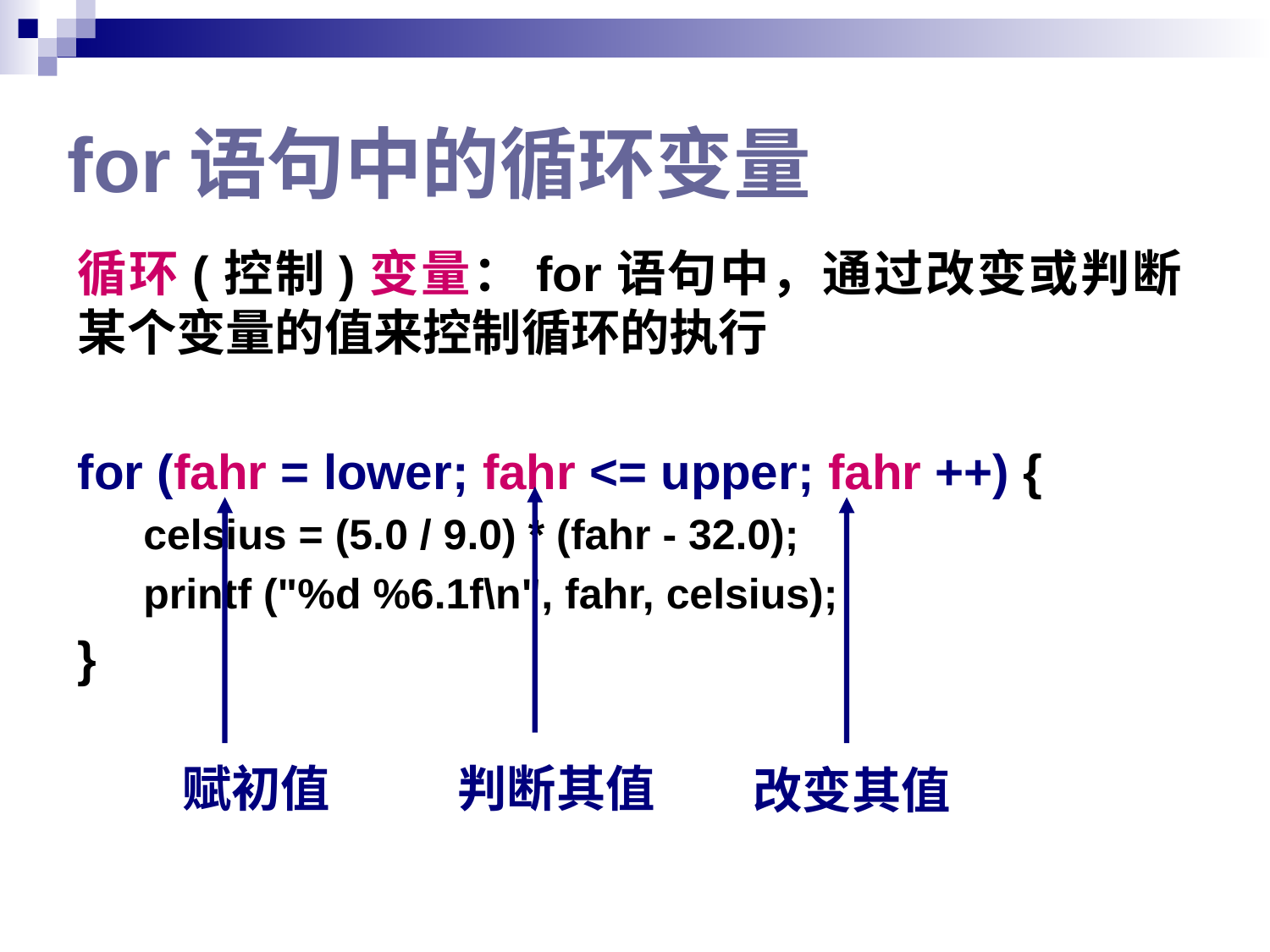

# for语句中的循环变量
循环(控制)变量：for语句中，通过改变或判断某个变量的值来控制循环的执行

for (fahr = lower; fahr <= upper; fahr ++) {
celsius = (5.0 / 9.0) * (fahr - 32.0);
printf ("%d %6.1f\n", fahr, celsius);
}

赋初值
判断其值
改变其值